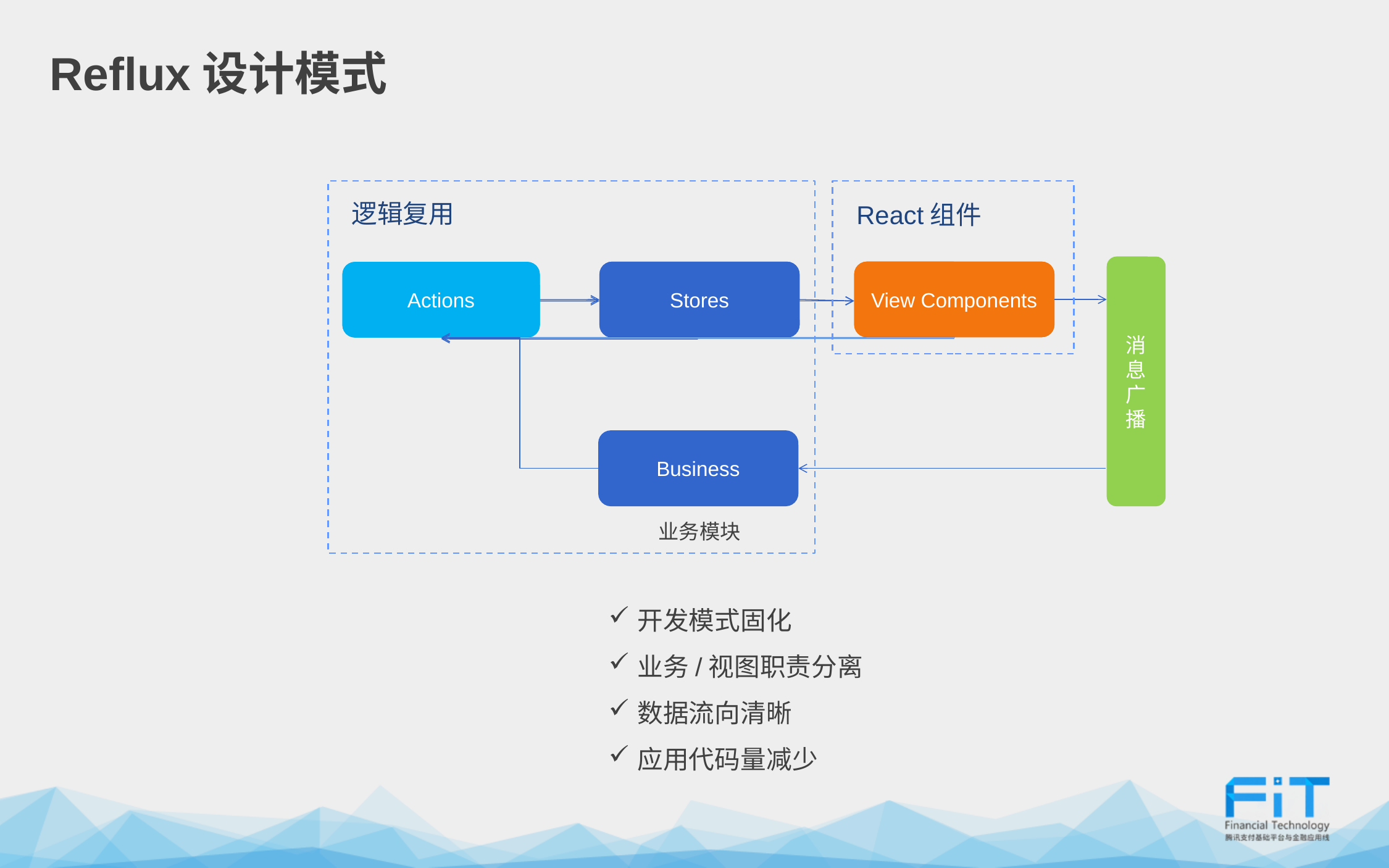

# Reflux设计模式

逻辑复用

React组件
消息
广播
Stores
View Components
Actions
Business
Stores
View Components
Actions
业务模块

开发模式固化
业务/视图职责分离
数据流向清晰
应用代码量减少